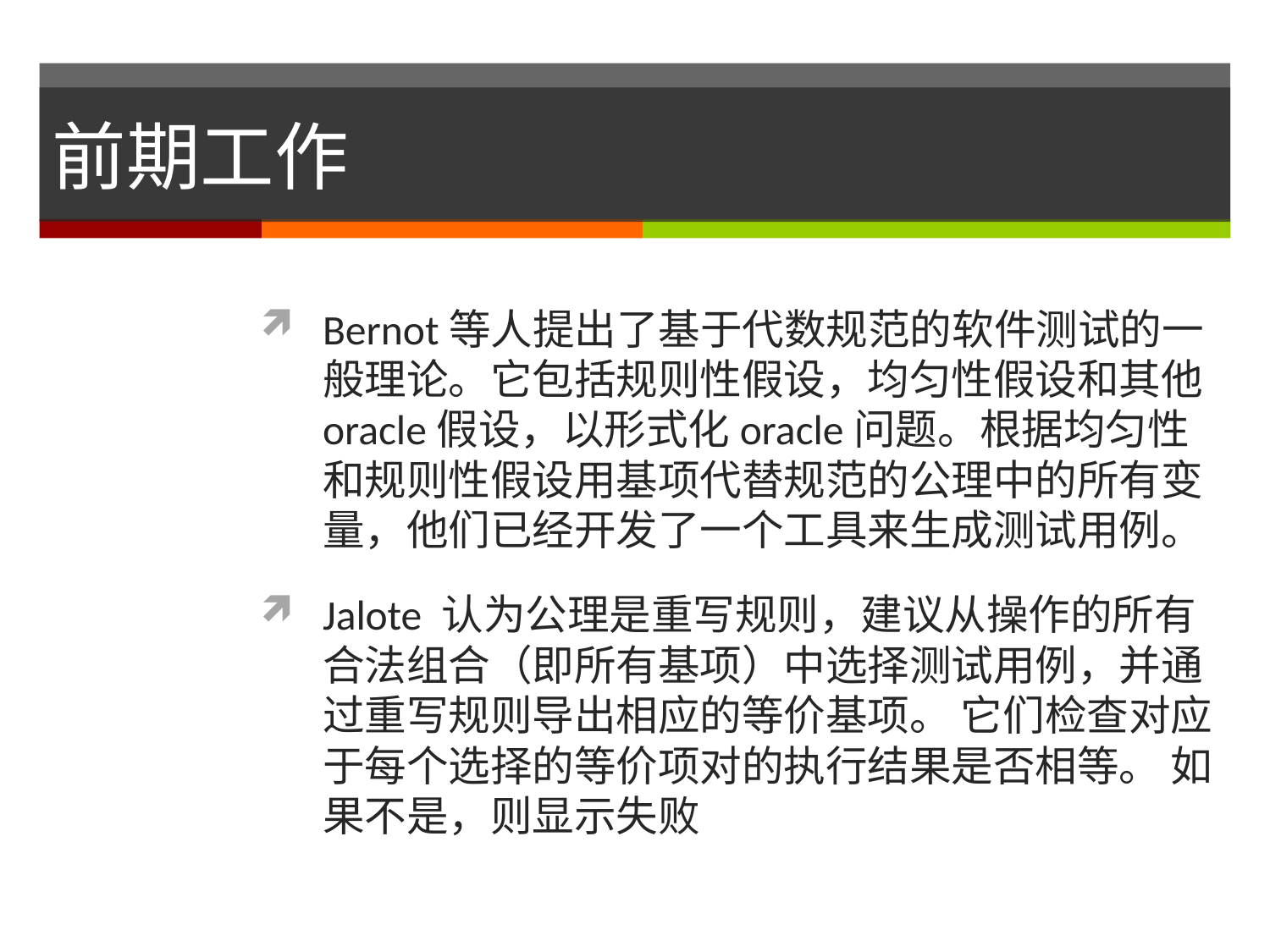

# 前期工作
Bernot等人提出了基于代数规范的软件测试的一般理论。它包括规则性假设，均匀性假设和其他oracle假设，以形式化oracle问题。根据均匀性和规则性假设用基项代替规范的公理中的所有变量，他们已经开发了一个工具来生成测试用例。
Jalote 认为公理是重写规则，建议从操作的所有合法组合（即所有基项）中选择测试用例，并通过重写规则导出相应的等价基项。 它们检查对应于每个选择的等价项对的执行结果是否相等。 如果不是，则显示失败